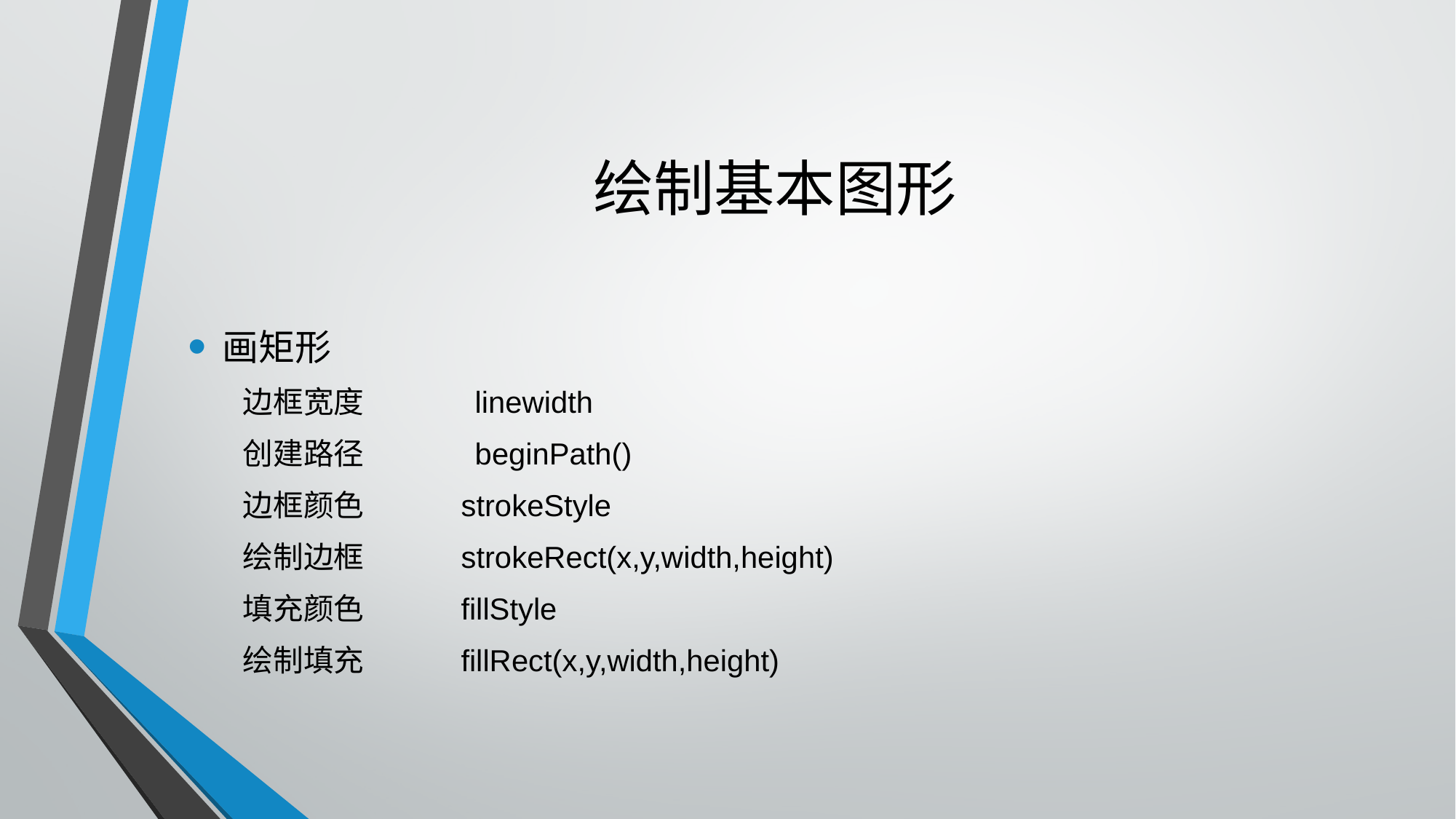

# 绘制基本图形
画矩形
边框宽度	 linewidth
创建路径	 beginPath()
边框颜色 	strokeStyle
绘制边框	strokeRect(x,y,width,height)
填充颜色	fillStyle
绘制填充	fillRect(x,y,width,height)